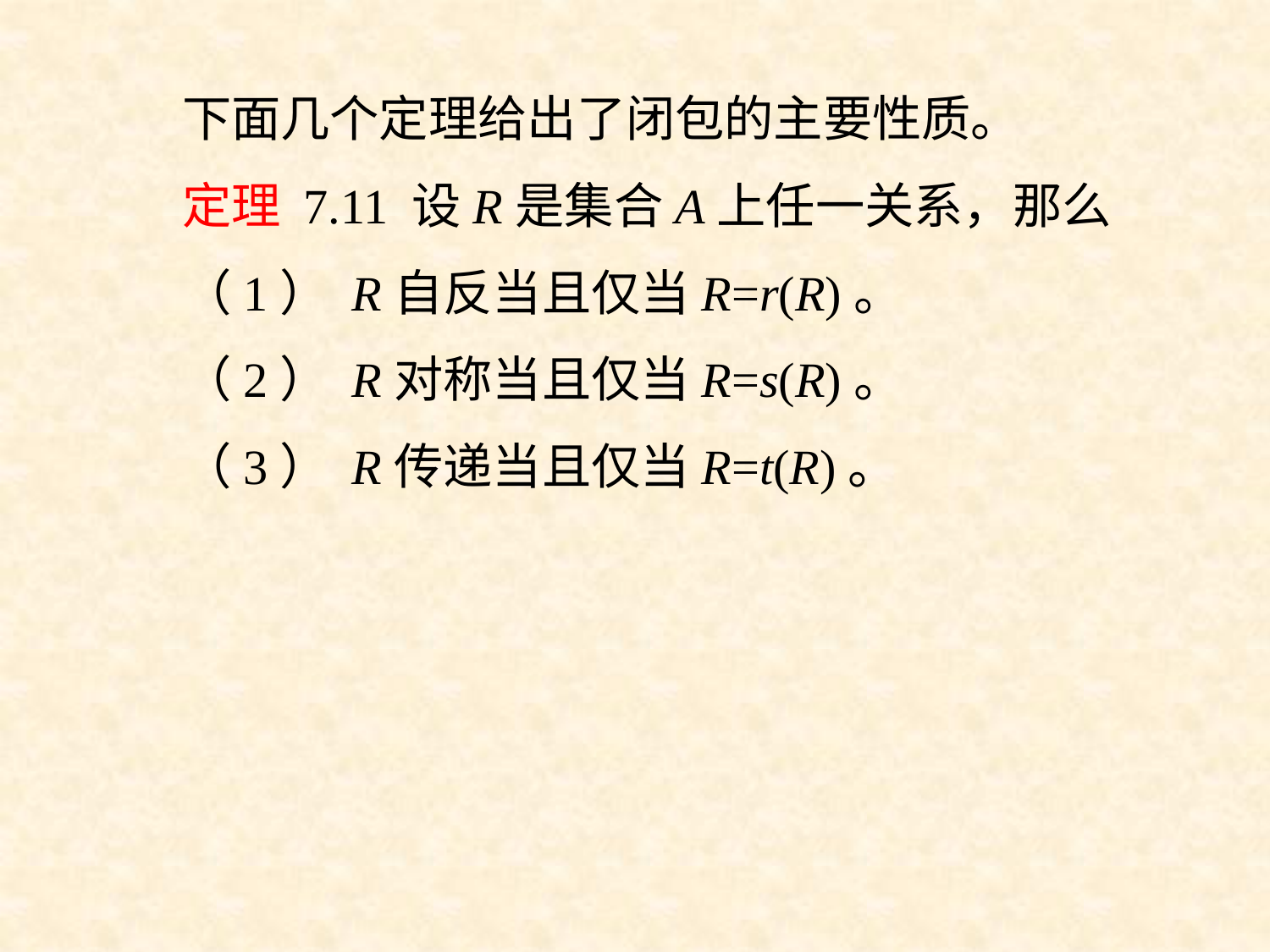

下面几个定理给出了闭包的主要性质。
定理 7.11 设R是集合A上任一关系，那么
（1） R自反当且仅当R=r(R)。
（2） R对称当且仅当R=s(R)。
（3） R传递当且仅当R=t(R)。